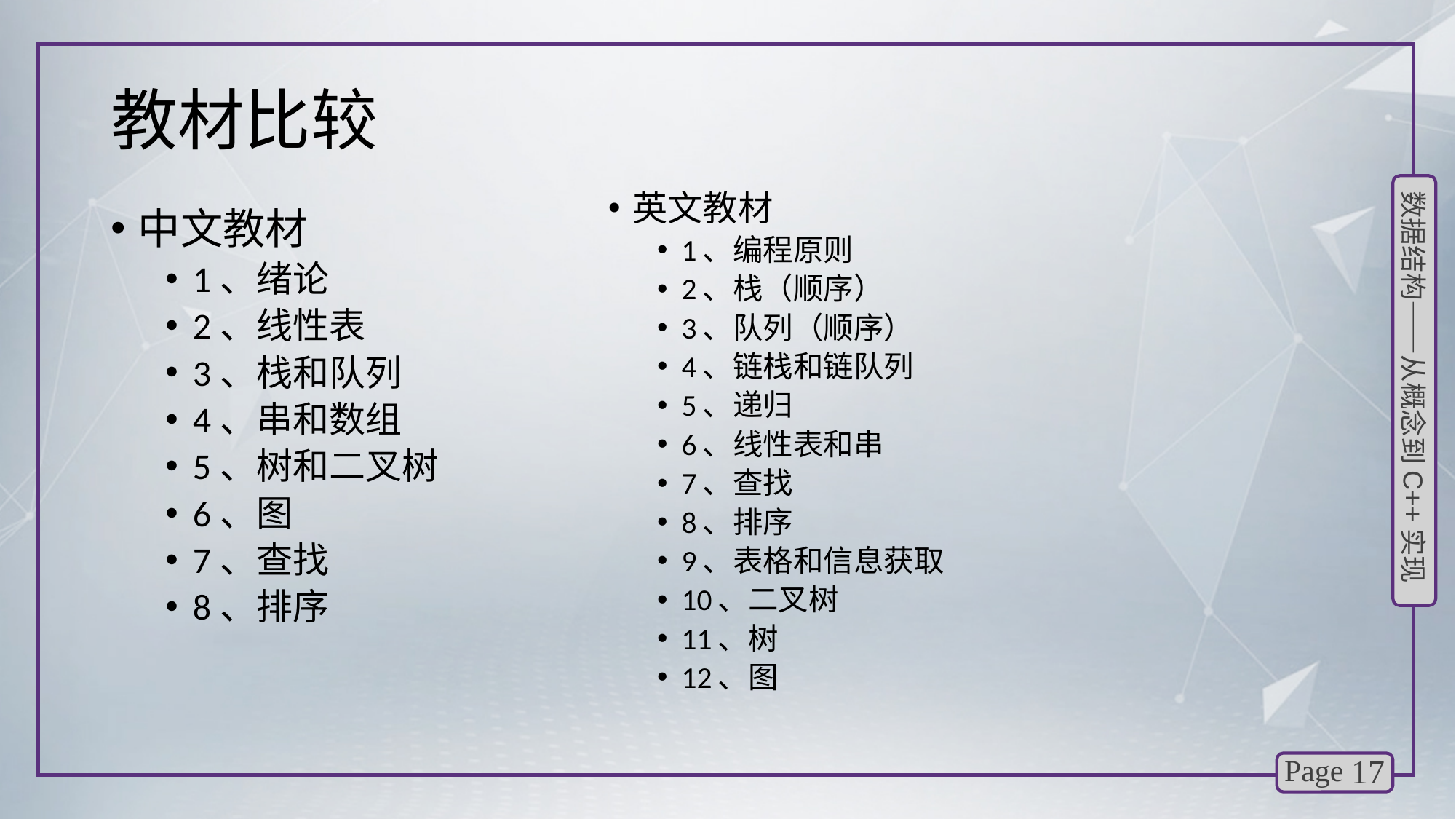

# 教材比较
英文教材
1、编程原则
2、栈（顺序）
3、队列（顺序）
4、链栈和链队列
5、递归
6、线性表和串
7、查找
8、排序
9、表格和信息获取
10、二叉树
11、树
12、图

中文教材
1、绪论
2、线性表
3、栈和队列
4、串和数组
5、树和二叉树
6、图
7、查找
8、排序